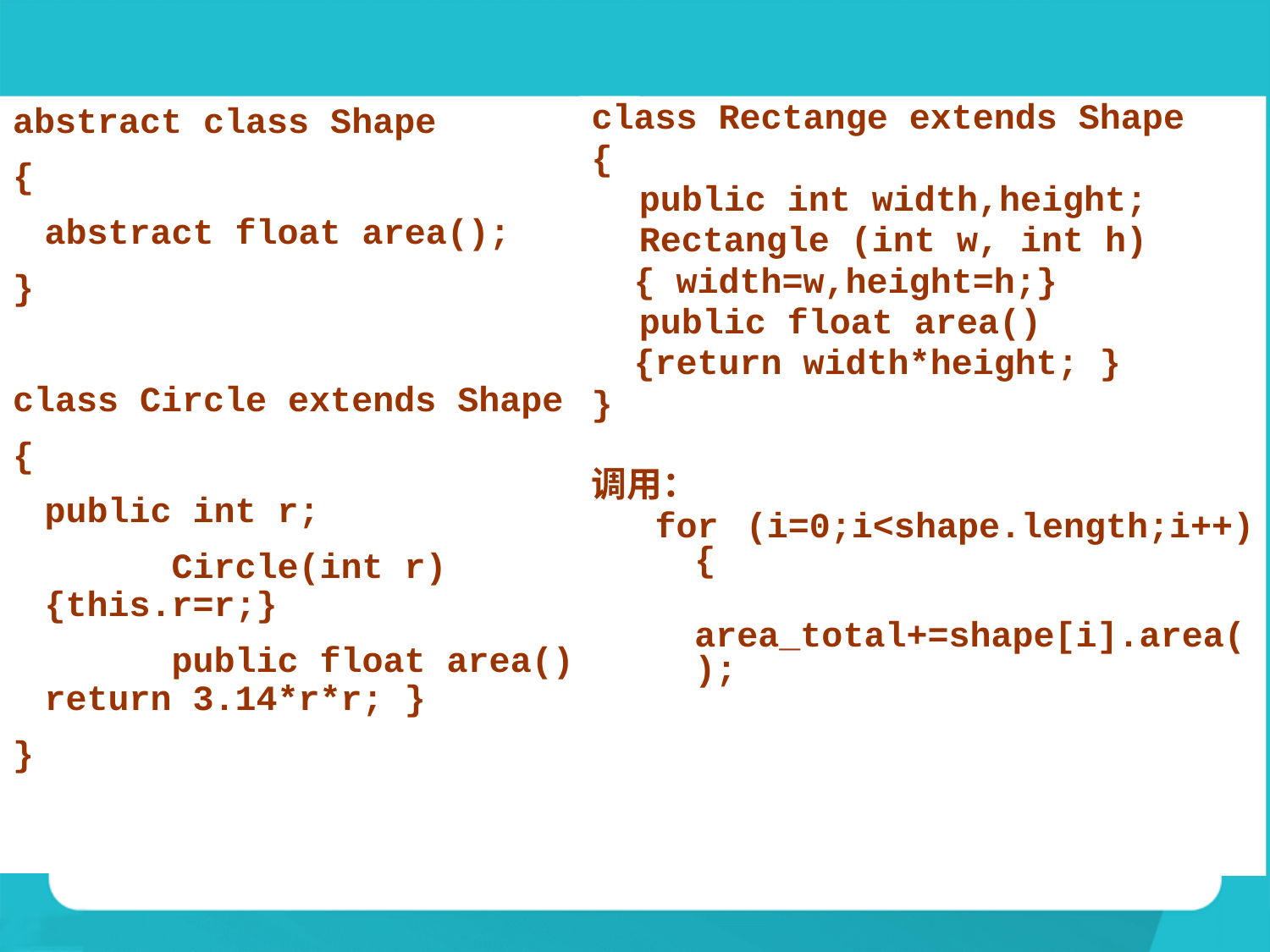

abstract class Shape
{
	abstract float area();
}

class Circle extends Shape
{
	public int r;
   	Circle(int r)  {this.r=r;}
   	public float area() { return 3.14*r*r; }
}

class Rectange extends Shape
{
	public int width,height;
 	Rectangle (int w, int h)
  { width=w,height=h;}
 	public float area()
  {return width*height; }
}

调用：
for (i=0;i<shape.length;i++) {
  area_total+=shape[i].area();